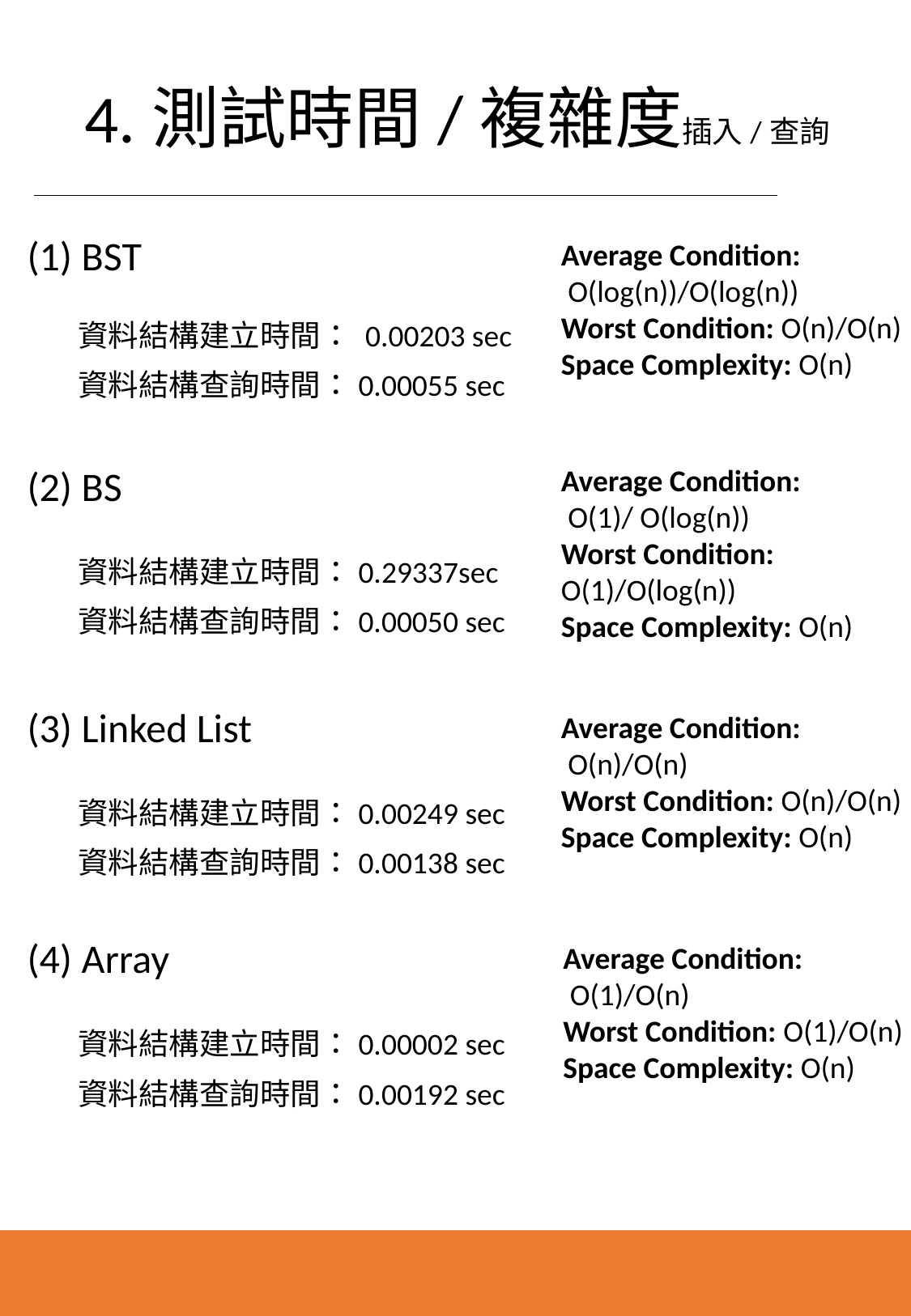

4.測試時間/複雜度插入/查詢
(1) BST
Average Condition:
 O(log(n))/O(log(n))
Worst Condition: Ο(n)/Ο(n)
Space Complexity: O(n)
資料結構建立時間： 0.00203 sec
資料結構查詢時間：0.00055 sec
(2) BS
Average Condition:
 Ο(1)/ O(log(n))
Worst Condition:
Ο(1)/O(log(n))
Space Complexity: O(n)
資料結構建立時間：0.29337sec
資料結構查詢時間：0.00050 sec
(3) Linked List
Average Condition:
 O(n)/O(n)
Worst Condition: Ο(n)/O(n)
Space Complexity: O(n)
資料結構建立時間：0.00249 sec
資料結構查詢時間：0.00138 sec
(4) Array
Average Condition:
 O(1)/O(n)
Worst Condition: O(1)/Ο(n)
Space Complexity: O(n)
資料結構建立時間：0.00002 sec
資料結構查詢時間：0.00192 sec